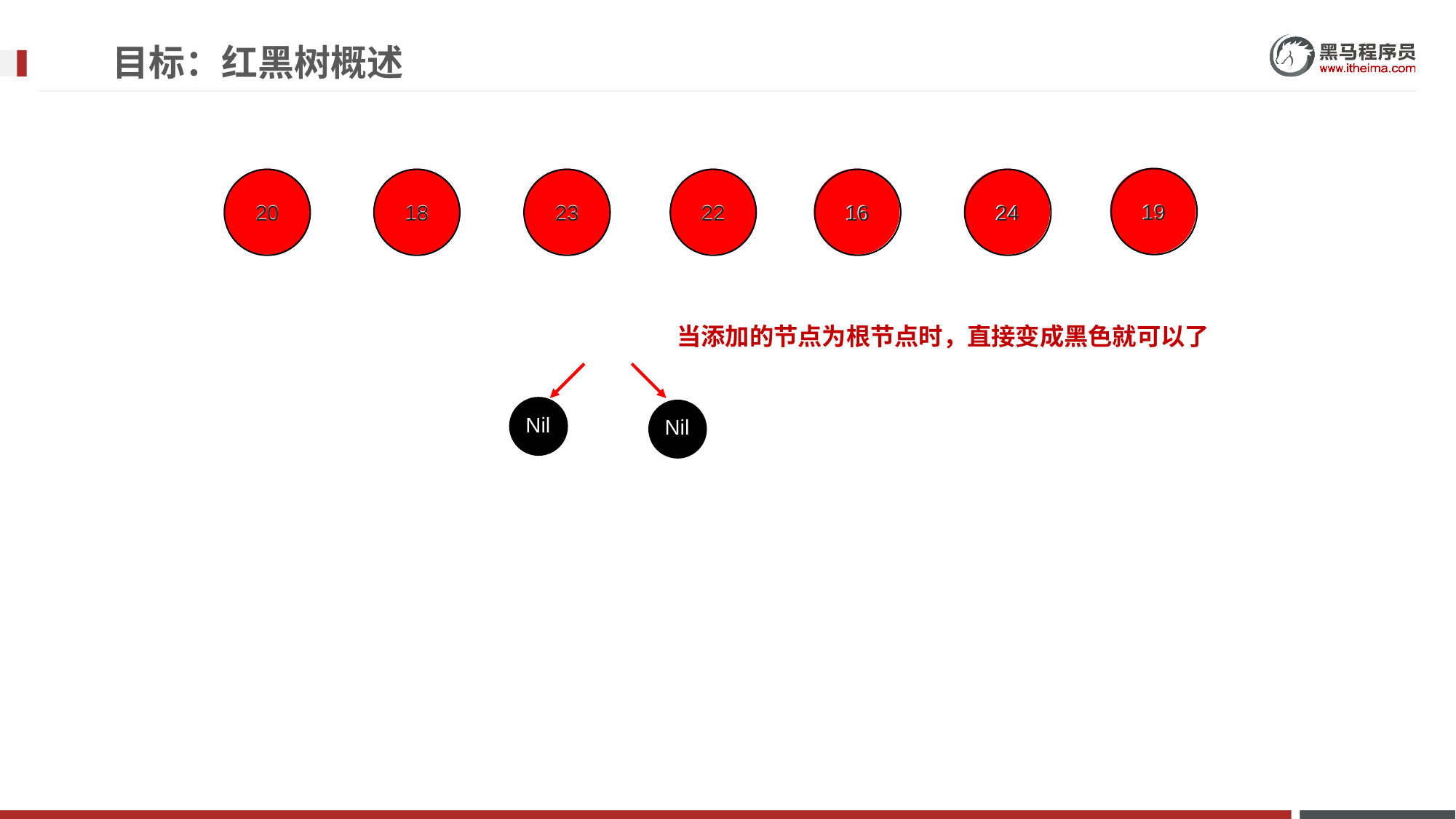

目标：红黑树概述
19
20
18
23
22
16
24
19
20
18
23
22
16
24
当添加的节点为根节点时，直接变成黑色就可以了

Nil

Nil